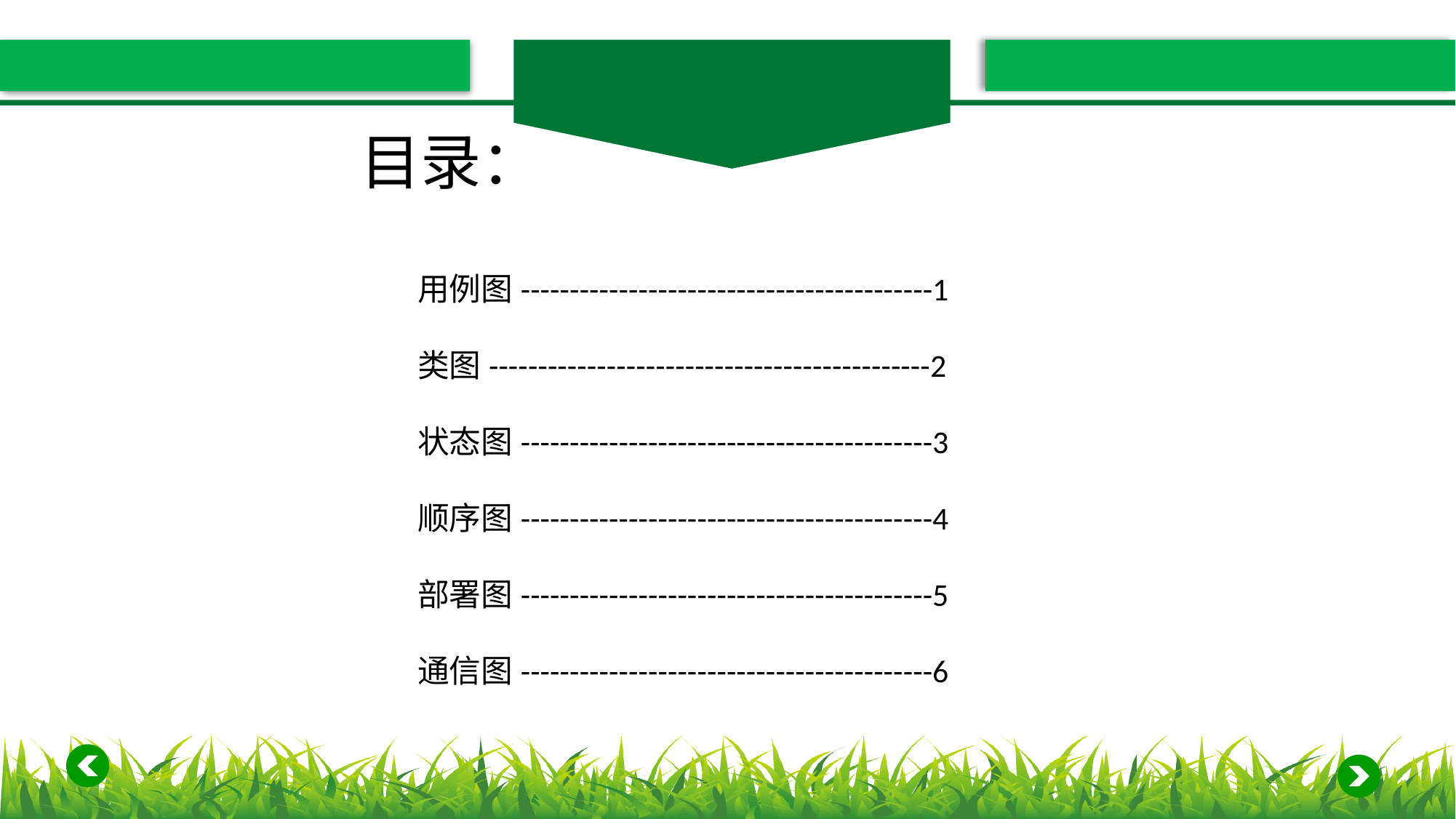

目录：

       用例图------------------------------------------1

       类图---------------------------------------------2

       状态图------------------------------------------3

       顺序图------------------------------------------4

       部署图------------------------------------------5

       通信图------------------------------------------6